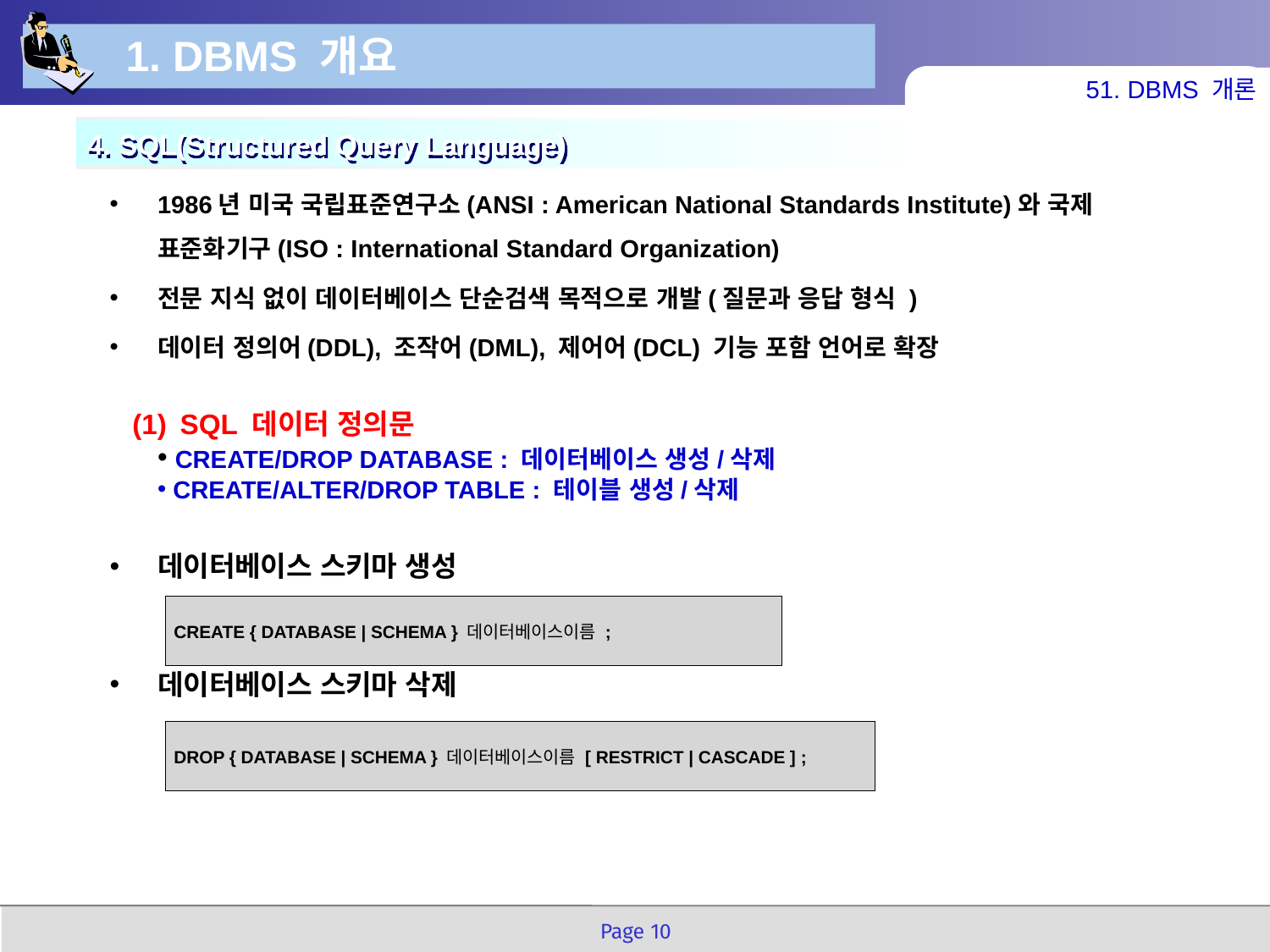

1. DBMS 개요
51. DBMS 개론

4. SQL(Structured Query Language)
1986년 미국 국립표준연구소(ANSI : American National Standards Institute)와 국제 표준화기구(ISO : International Standard Organization)
전문 지식 없이 데이터베이스 단순검색 목적으로 개발(질문과 응답 형식 )
데이터 정의어(DDL), 조작어(DML), 제어어(DCL) 기능 포함 언어로 확장

SQL 데이터 정의문
 CREATE/DROP DATABASE : 데이터베이스 생성/삭제
 CREATE/ALTER/DROP TABLE : 테이블 생성/삭제

데이터베이스 스키마 생성

데이터베이스 스키마 삭제
| CREATE { DATABASE | SCHEMA } 데이터베이스이름 ; |
| --- |
| DROP { DATABASE | SCHEMA } 데이터베이스이름 [ RESTRICT | CASCADE ] ; |
| --- |
Page 10